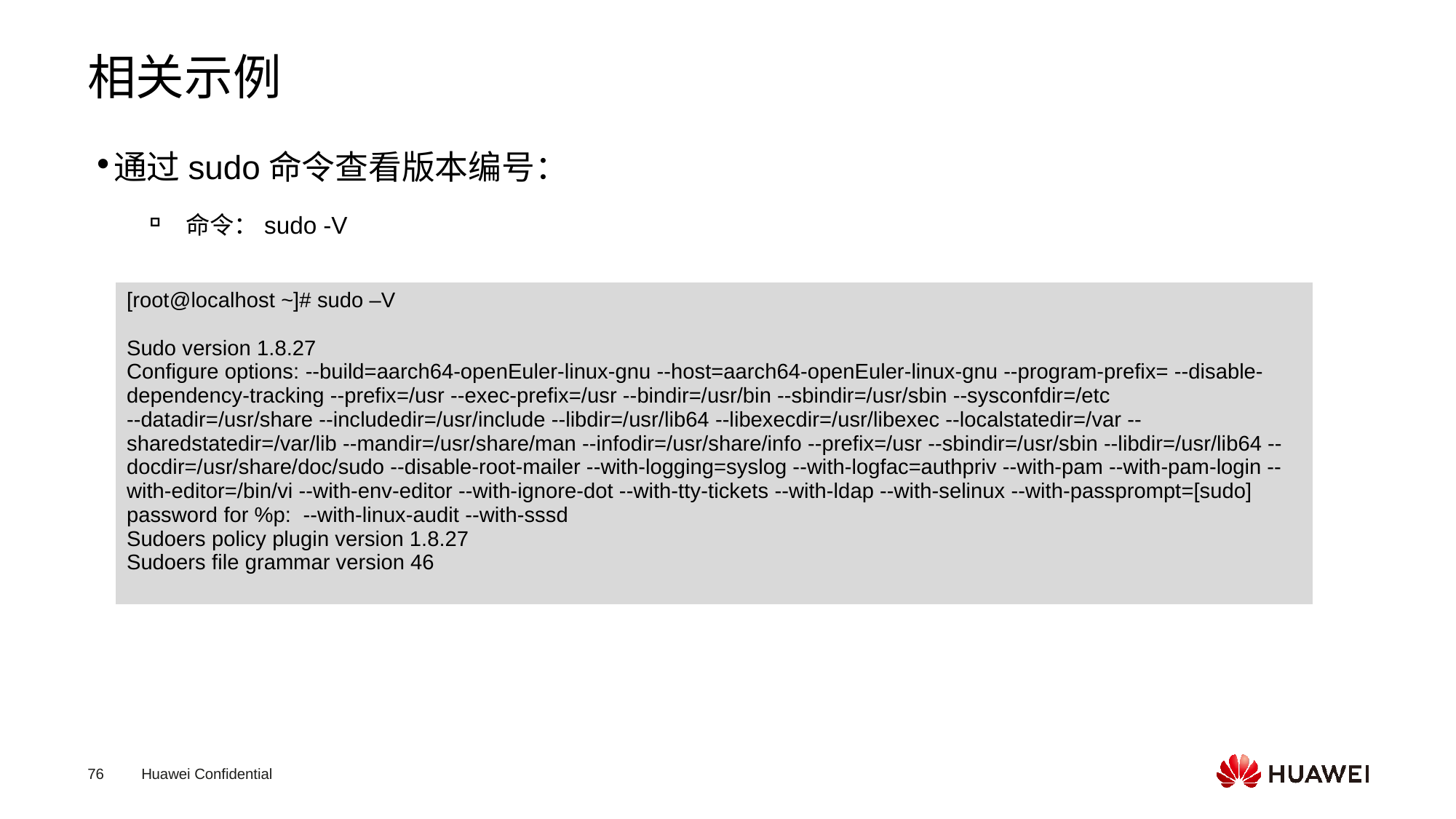

# 相关示例
通过sudo命令查看版本编号：
命令：sudo -V
| [root@localhost ~]# sudo –V Sudo version 1.8.27 Configure options: --build=aarch64-openEuler-linux-gnu --host=aarch64-openEuler-linux-gnu --program-prefix= --disable-dependency-tracking --prefix=/usr --exec-prefix=/usr --bindir=/usr/bin --sbindir=/usr/sbin --sysconfdir=/etc --datadir=/usr/share --includedir=/usr/include --libdir=/usr/lib64 --libexecdir=/usr/libexec --localstatedir=/var --sharedstatedir=/var/lib --mandir=/usr/share/man --infodir=/usr/share/info --prefix=/usr --sbindir=/usr/sbin --libdir=/usr/lib64 --docdir=/usr/share/doc/sudo --disable-root-mailer --with-logging=syslog --with-logfac=authpriv --with-pam --with-pam-login --with-editor=/bin/vi --with-env-editor --with-ignore-dot --with-tty-tickets --with-ldap --with-selinux --with-passprompt=[sudo] password for %p: --with-linux-audit --with-sssd Sudoers policy plugin version 1.8.27 Sudoers file grammar version 46 |
| --- |